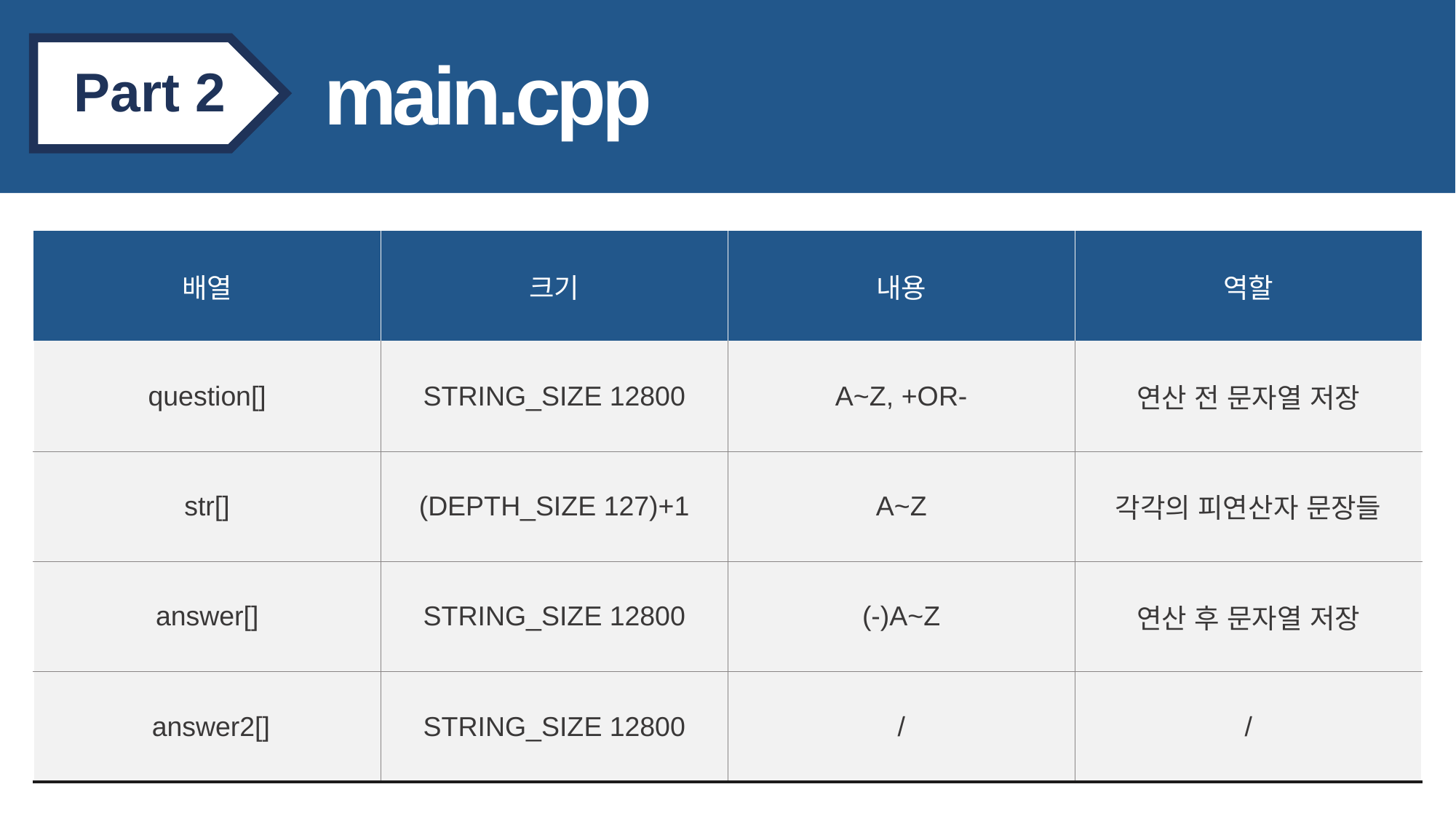

Part 2
main.cpp
| 배열 | 크기 | 내용 | 역할 |
| --- | --- | --- | --- |
| question[] | STRING\_SIZE 12800 | A~Z, +OR- | 연산 전 문자열 저장 |
| str[] | (DEPTH\_SIZE 127)+1 | A~Z | 각각의 피연산자 문장들 |
| answer[] | STRING\_SIZE 12800 | (-)A~Z | 연산 후 문자열 저장 |
| answer2[] | STRING\_SIZE 12800 | / | / |